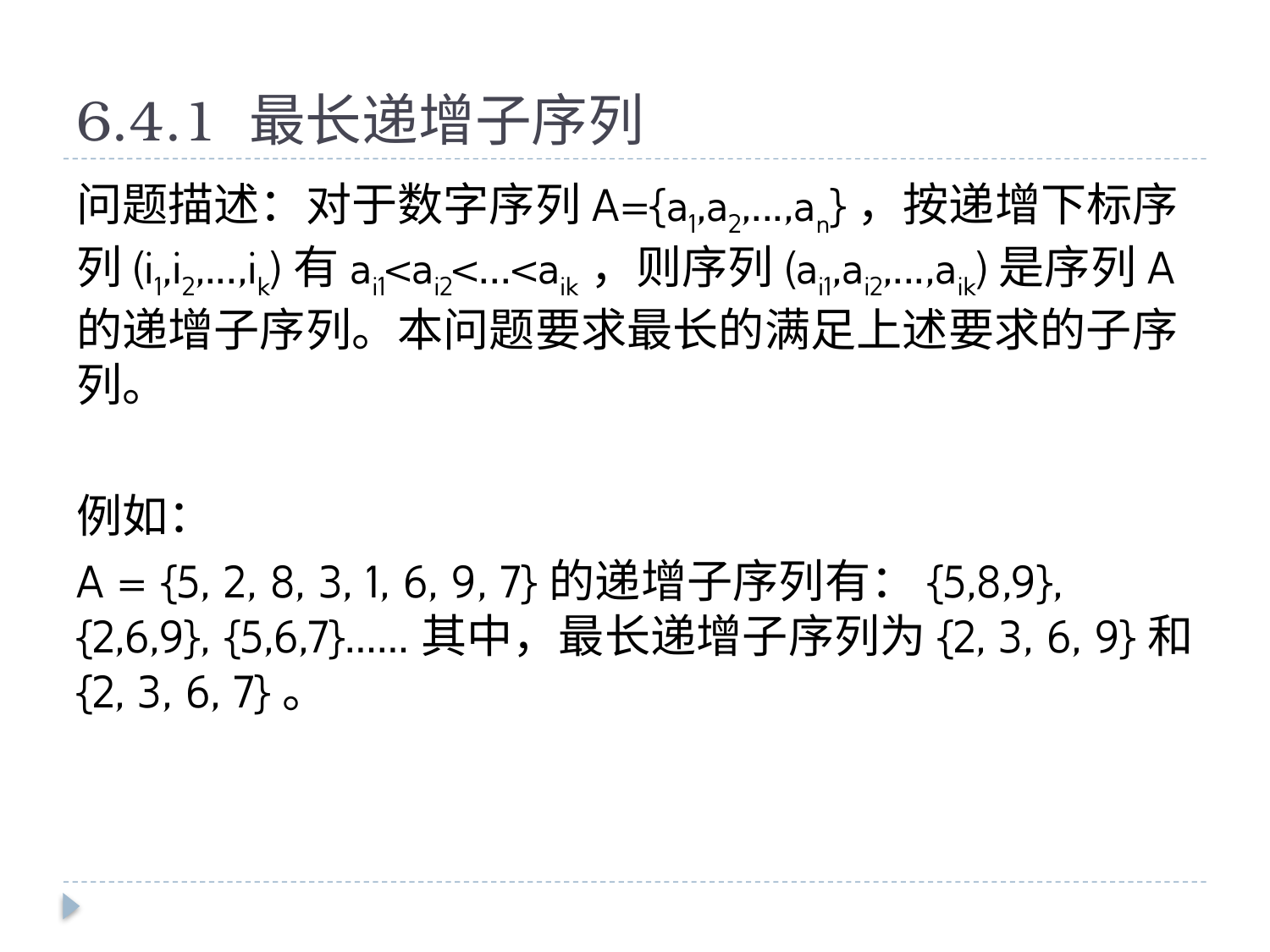

# 6.4.1 最长递增子序列
问题描述：对于数字序列A={a1,a2,...,an}，按递增下标序列(i1,i2,...,ik)有ai1<ai2<...<aik，则序列(ai1,ai2,...,aik)是序列A的递增子序列。本问题要求最长的满足上述要求的子序列。

例如：
A = {5, 2, 8, 3, 1, 6, 9, 7}的递增子序列有：{5,8,9}, {2,6,9}, {5,6,7}……其中，最长递增子序列为{2, 3, 6, 9}和{2, 3, 6, 7}。